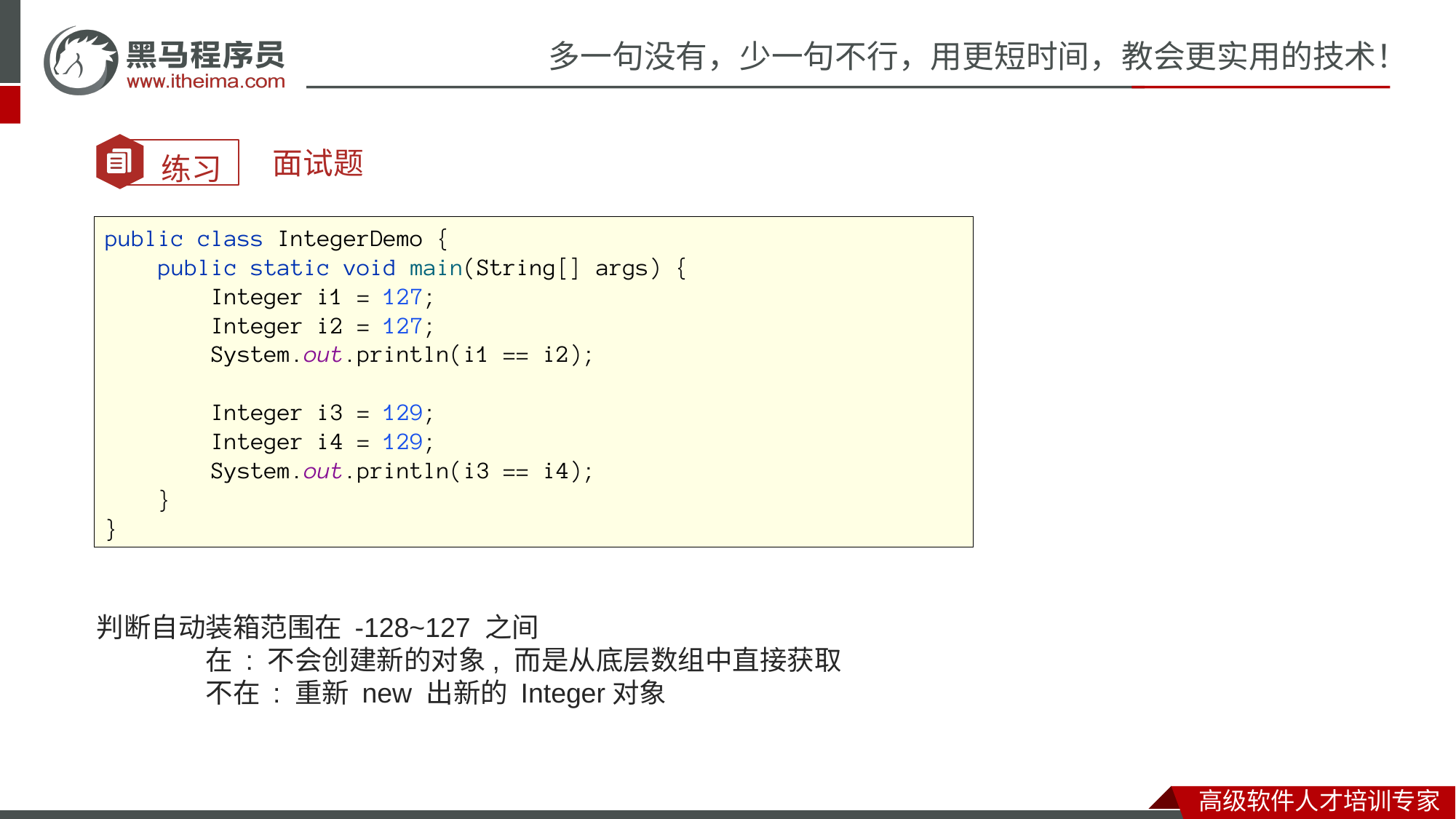

面试题
public class IntegerDemo {
    public static void main(String[] args) {
        Integer i1 = 127;
        Integer i2 = 127;
        System.out.println(i1 == i2);
        Integer i3 = 129;
        Integer i4 = 129;
        System.out.println(i3 == i4);
    }
}
判断自动装箱范围在 -128~127 之间
	在 : 不会创建新的对象, 而是从底层数组中直接获取
	不在 : 重新 new 出新的 Integer对象